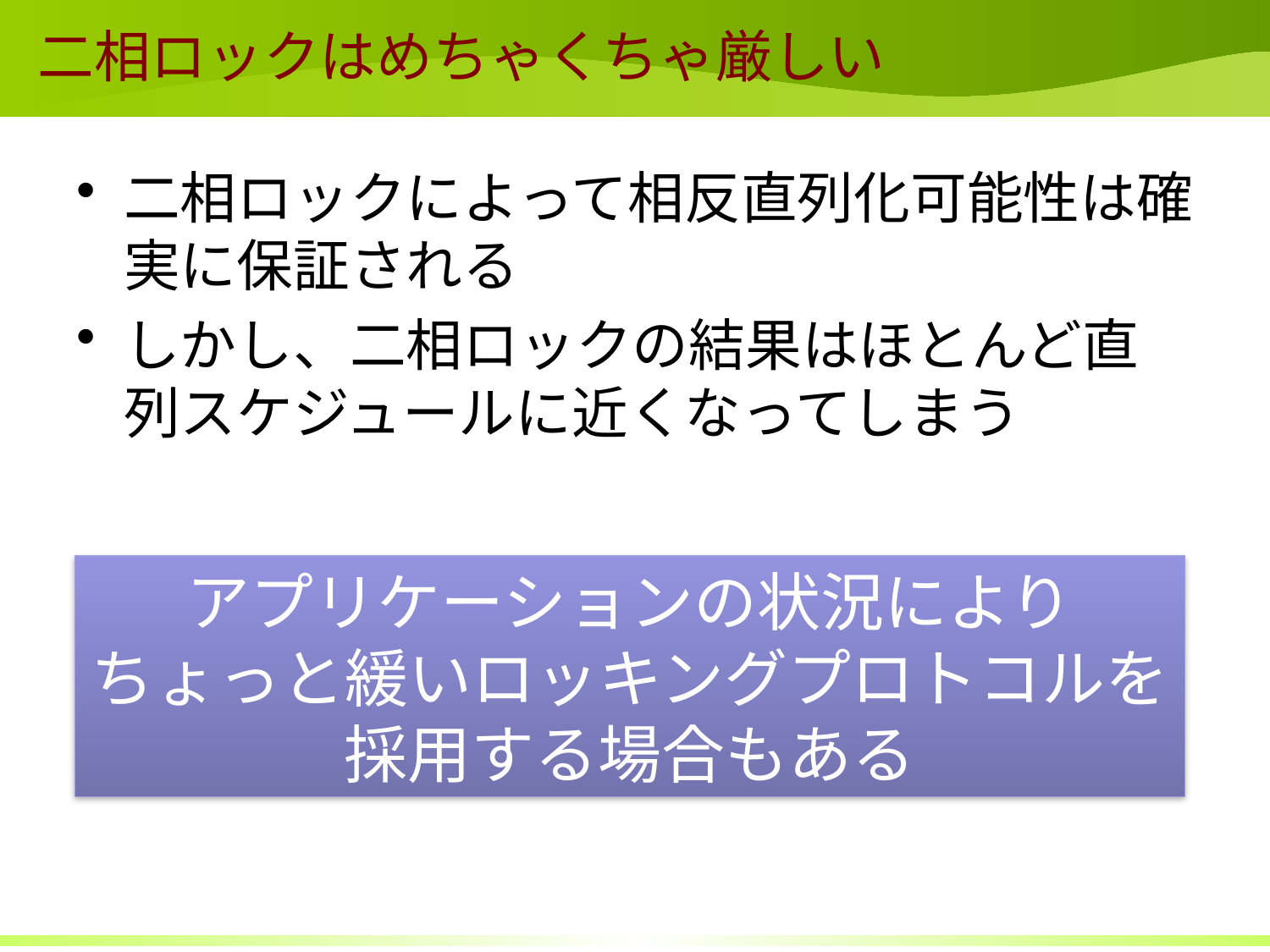

# 二相ロックはめちゃくちゃ厳しい
二相ロックによって相反直列化可能性は確実に保証される
しかし、二相ロックの結果はほとんど直列スケジュールに近くなってしまう

アプリケーションの状況により
ちょっと緩いロッキングプロトコルを採用する場合もある